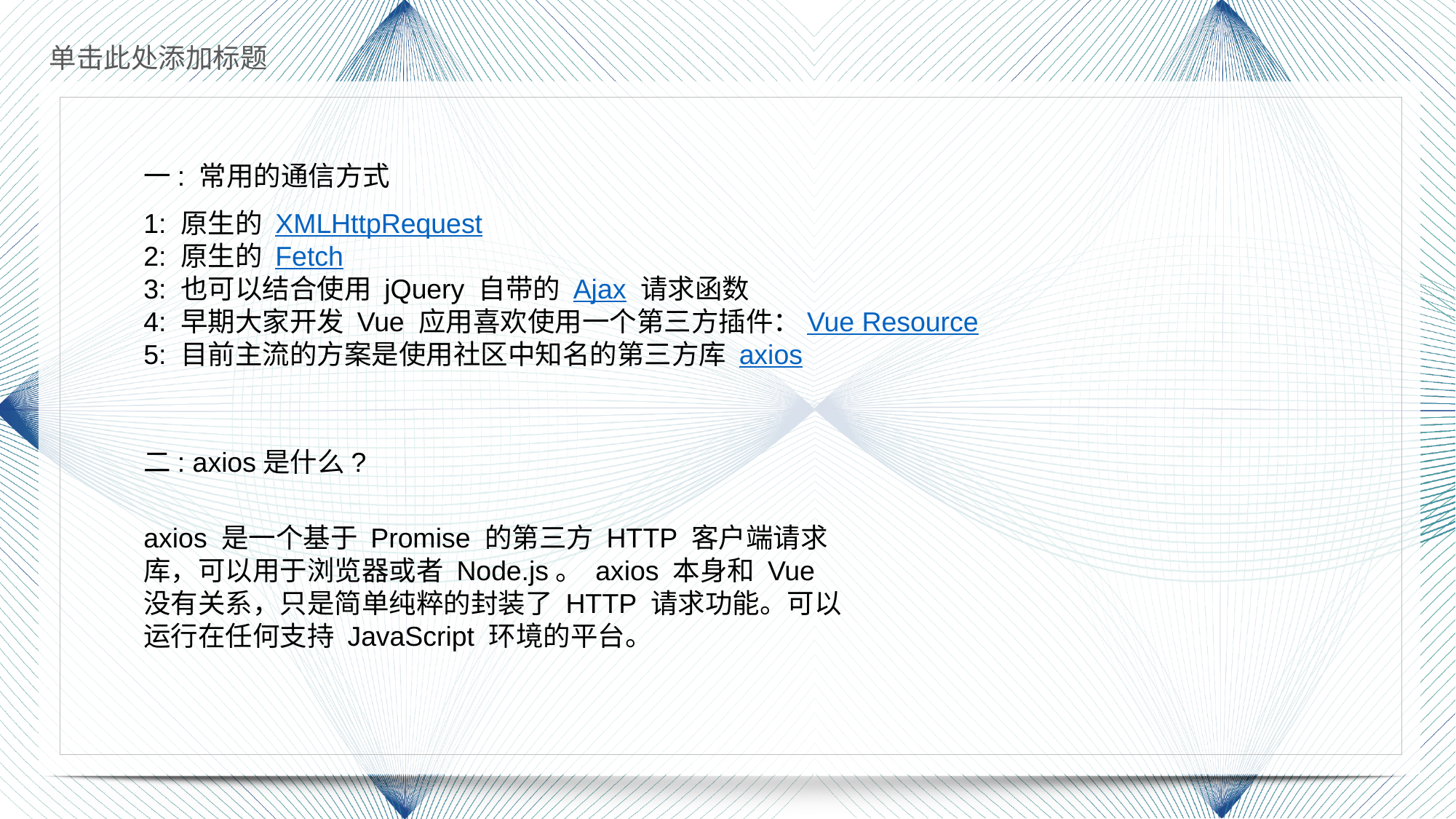

一: 常用的通信方式
1: 原生的 XMLHttpRequest
2: 原生的 Fetch
3: 也可以结合使用 jQuery 自带的 Ajax 请求函数
4: 早期大家开发 Vue 应用喜欢使用一个第三方插件：Vue Resource
5: 目前主流的方案是使用社区中知名的第三方库 axios
二: axios是什么?
axios 是一个基于 Promise 的第三方 HTTP 客户端请求库，可以用于浏览器或者 Node.js。 axios 本身和 Vue 没有关系，只是简单纯粹的封装了 HTTP 请求功能。可以运行在任何支持 JavaScript 环境的平台。